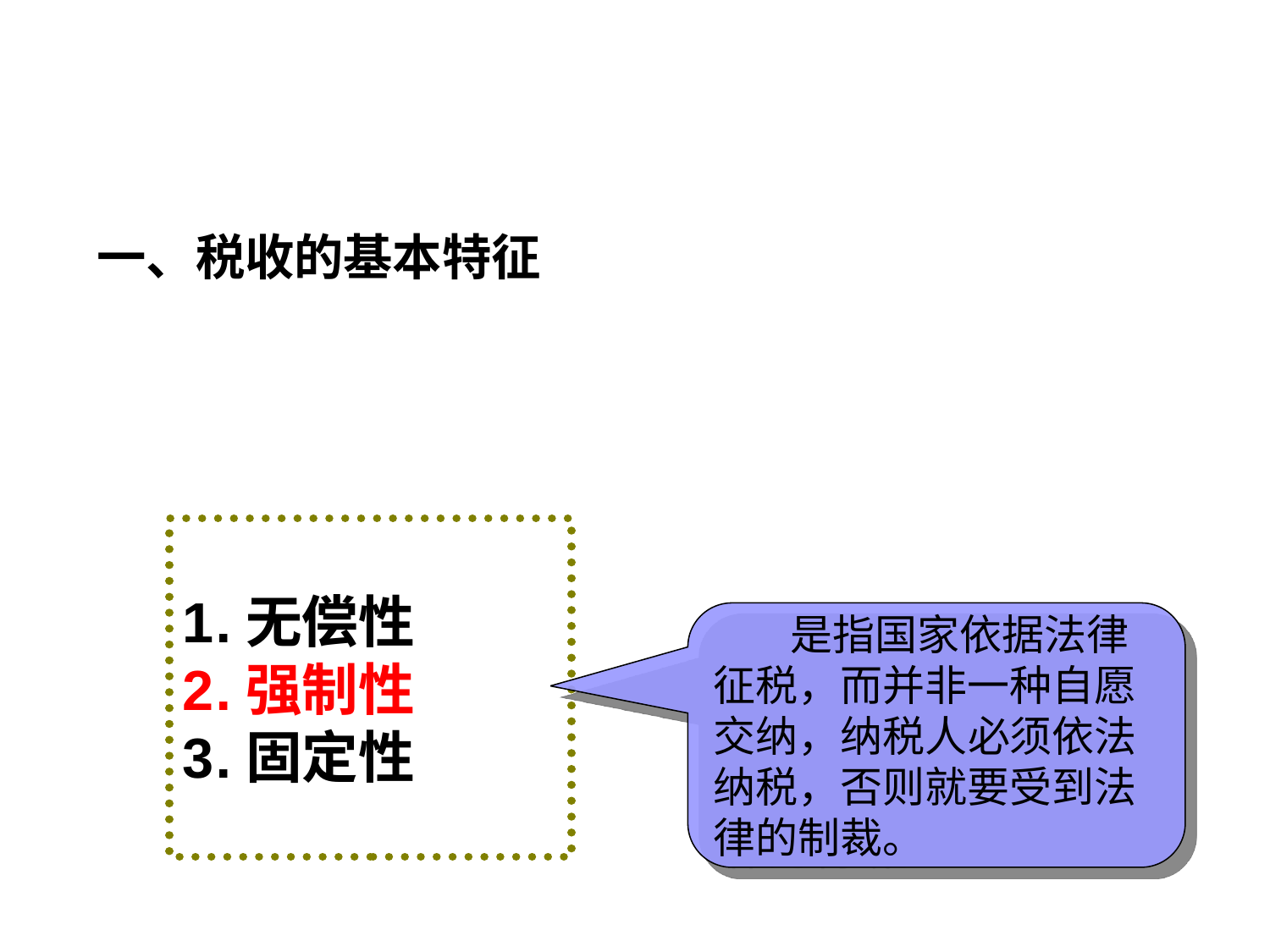

一、税收的基本特征

无偿性
强制性
固定性
       是指国家依据法律征税，而并非一种自愿交纳，纳税人必须依法纳税，否则就要受到法律的制裁。